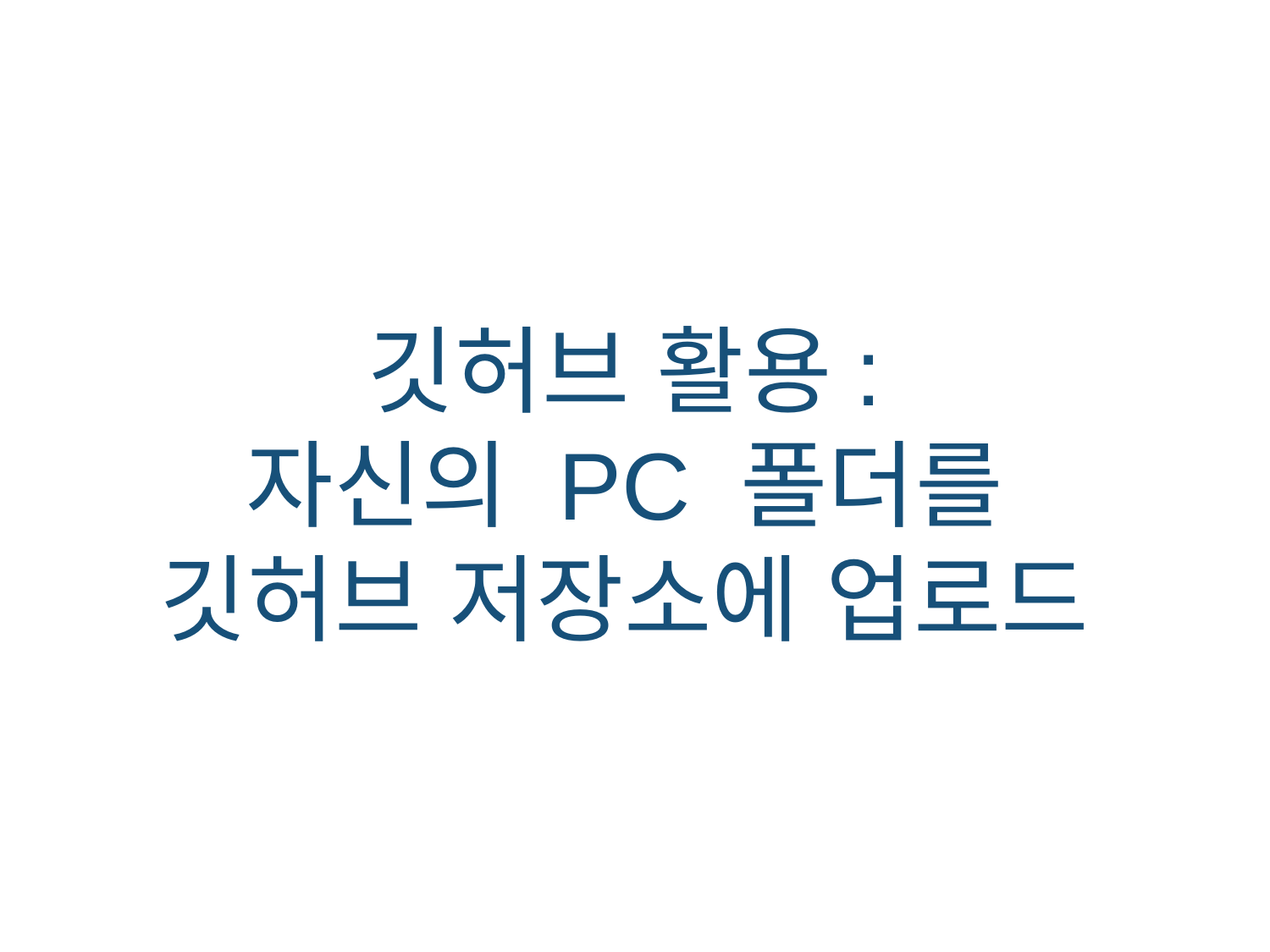

깃허브 활용:
자신의 PC 폴더를
깃허브 저장소에 업로드